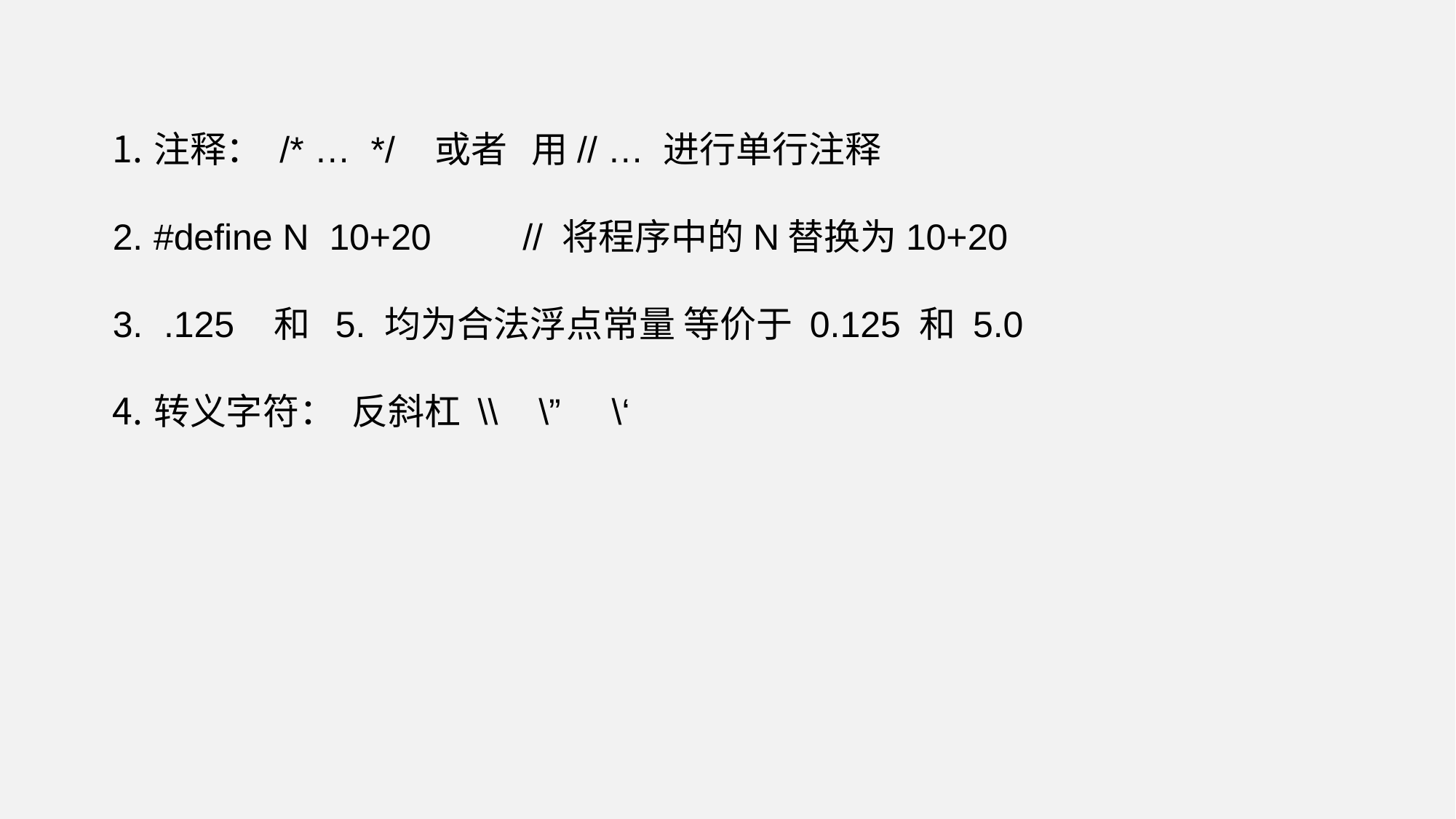

注释： /* …  */   或者   用// … 进行单行注释

#define N  10+20         // 将程序中的N替换为10+20

 .125   和  5. 均为合法浮点常量 等价于 0.125 和 5.0

转义字符：  反斜杠 \\    \”     \‘